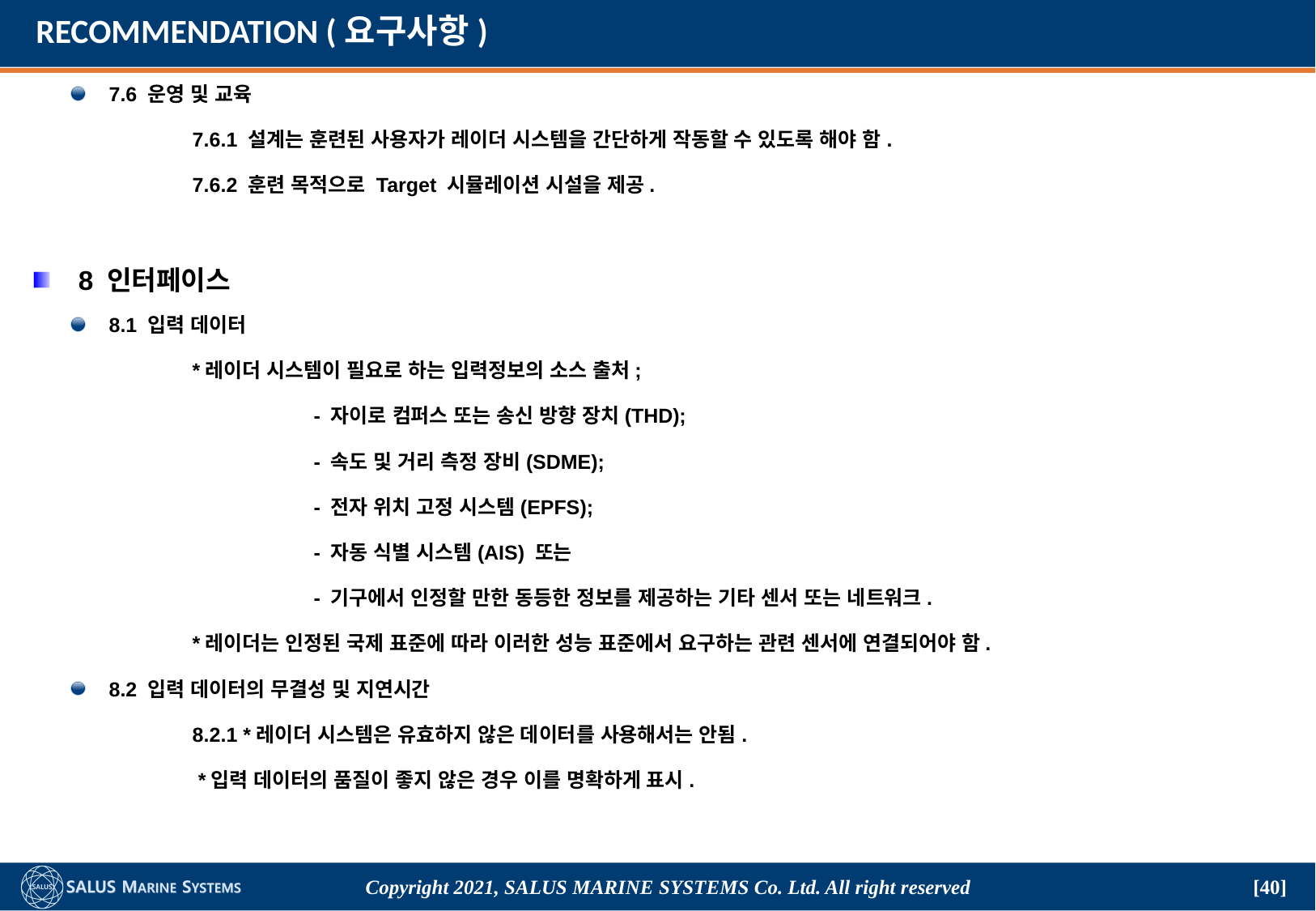

# RECOMMENDATION (요구사항)
7.6 운영 및 교육
	7.6.1 설계는 훈련된 사용자가 레이더 시스템을 간단하게 작동할 수 있도록 해야 함.
	7.6.2 훈련 목적으로 Target 시뮬레이션 시설을 제공.

8 인터페이스
8.1 입력 데이터
	*레이더 시스템이 필요로 하는 입력정보의 소스 출처;
		- 자이로 컴퍼스 또는 송신 방향 장치(THD);
		- 속도 및 거리 측정 장비(SDME);
		- 전자 위치 고정 시스템(EPFS);
		- 자동 식별 시스템(AIS) 또는
		- 기구에서 인정할 만한 동등한 정보를 제공하는 기타 센서 또는 네트워크.
	*레이더는 인정된 국제 표준에 따라 이러한 성능 표준에서 요구하는 관련 센서에 연결되어야 함.
8.2 입력 데이터의 무결성 및 지연시간
	8.2.1 *레이더 시스템은 유효하지 않은 데이터를 사용해서는 안됨.
	 *입력 데이터의 품질이 좋지 않은 경우 이를 명확하게 표시.

Copyright 2021, SALUS Marine Systems Co. Ltd. All right reserved
[40]